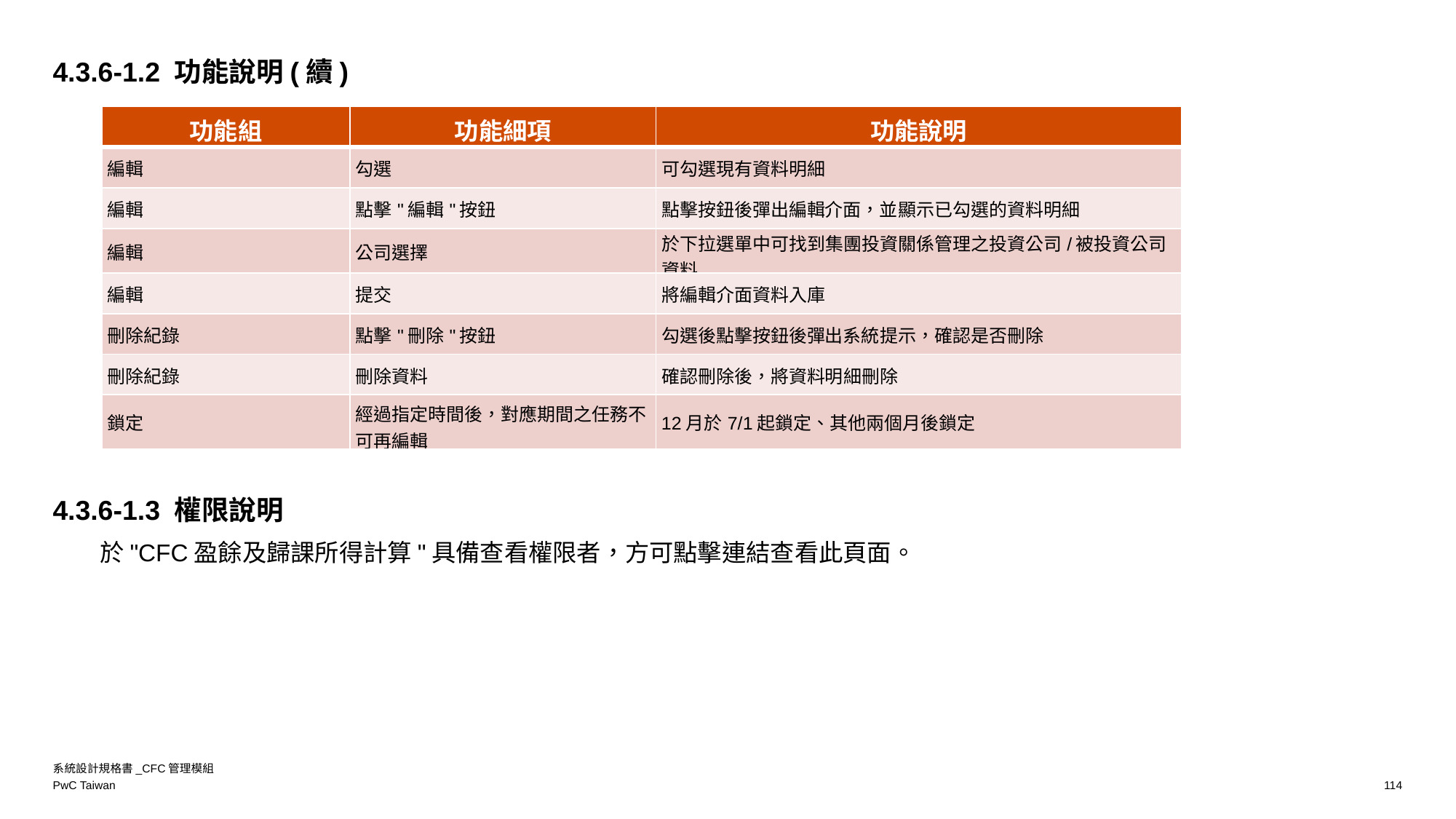

4.3.6-1.2 功能說明(續)
| 功能組 | 功能細項 | 功能說明 |
| --- | --- | --- |
| 編輯 | 勾選 | 可勾選現有資料明細 |
| 編輯 | 點擊"編輯"按鈕 | 點擊按鈕後彈出編輯介面，並顯示已勾選的資料明細 |
| 編輯 | 公司選擇 | 於下拉選單中可找到集團投資關係管理之投資公司/被投資公司資料 |
| 編輯 | 提交 | 將編輯介面資料入庫 |
| 刪除紀錄 | 點擊"刪除"按鈕 | 勾選後點擊按鈕後彈出系統提示，確認是否刪除 |
| 刪除紀錄 | 刪除資料 | 確認刪除後，將資料明細刪除 |
| 鎖定 | 經過指定時間後，對應期間之任務不可再編輯 | 12月於7/1起鎖定、其他兩個月後鎖定 |
4.3.6-1.3 權限說明
於"CFC盈餘及歸課所得計算"具備查看權限者，方可點擊連結查看此頁面。
系統設計規格書_CFC管理模組
114